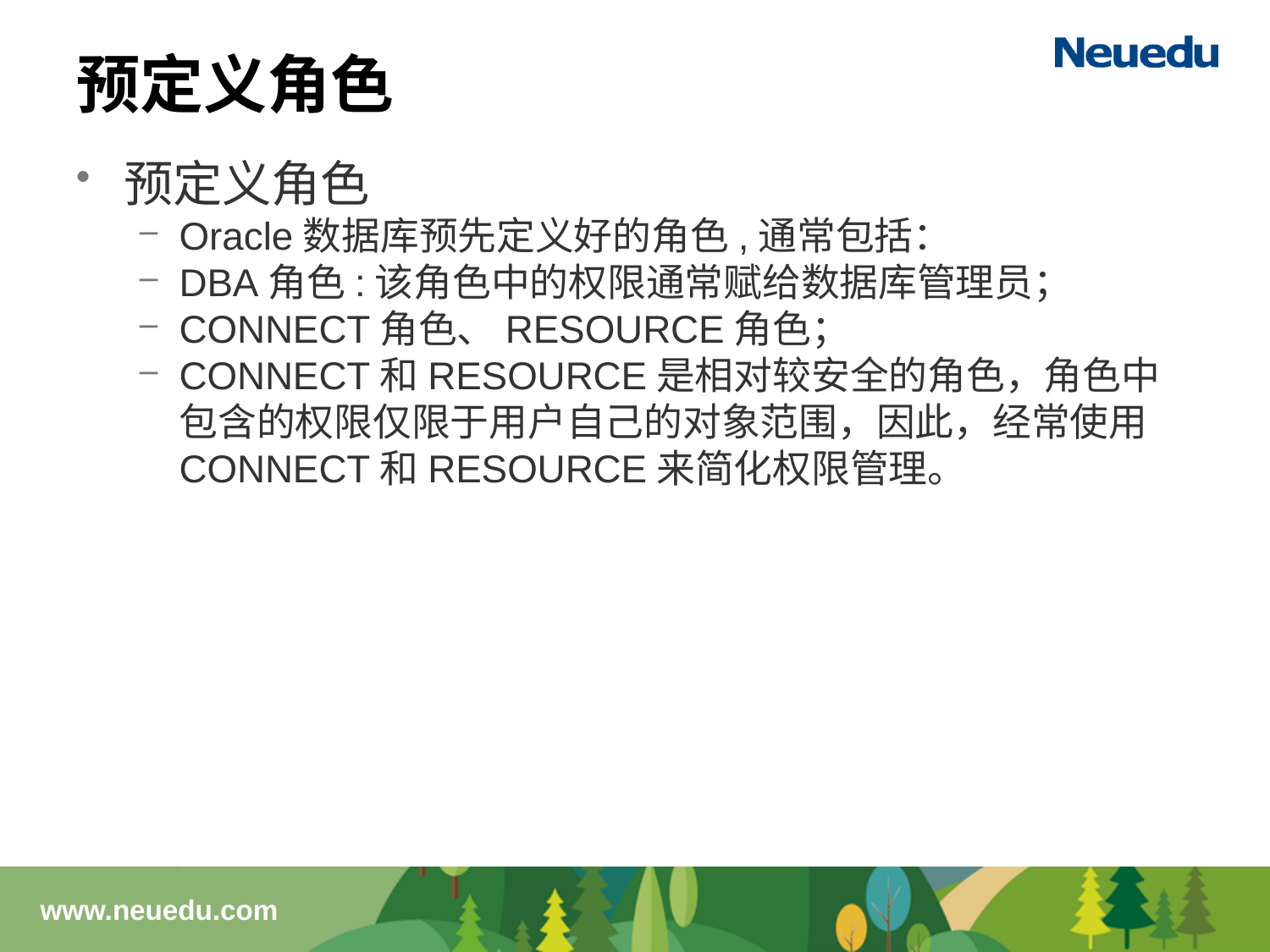

# 预定义角色
预定义角色
Oracle数据库预先定义好的角色,通常包括：
DBA角色:该角色中的权限通常赋给数据库管理员；
CONNECT角色、RESOURCE角色；
CONNECT和RESOURCE是相对较安全的角色，角色中包含的权限仅限于用户自己的对象范围，因此，经常使用CONNECT和RESOURCE来简化权限管理。